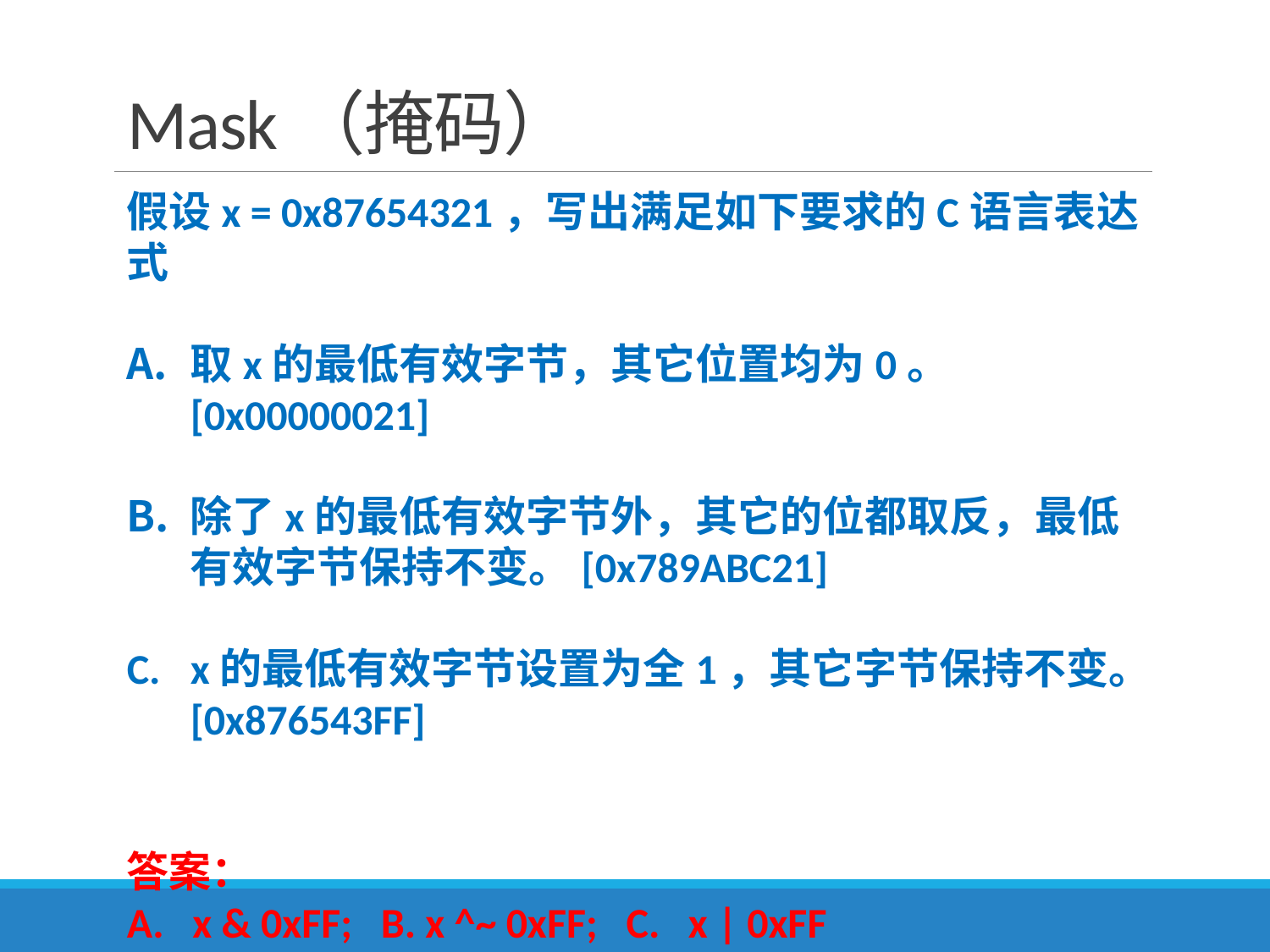

# Mask（掩码）
假设x = 0x87654321，写出满足如下要求的C语言表达式

取x的最低有效字节，其它位置均为0。[0x00000021]

除了x的最低有效字节外，其它的位都取反，最低有效字节保持不变。[0x789ABC21]

x的最低有效字节设置为全1，其它字节保持不变。[0x876543FF]

答案：
A.   x & 0xFF;   B. x ^~ 0xFF;   C.   x | 0xFF